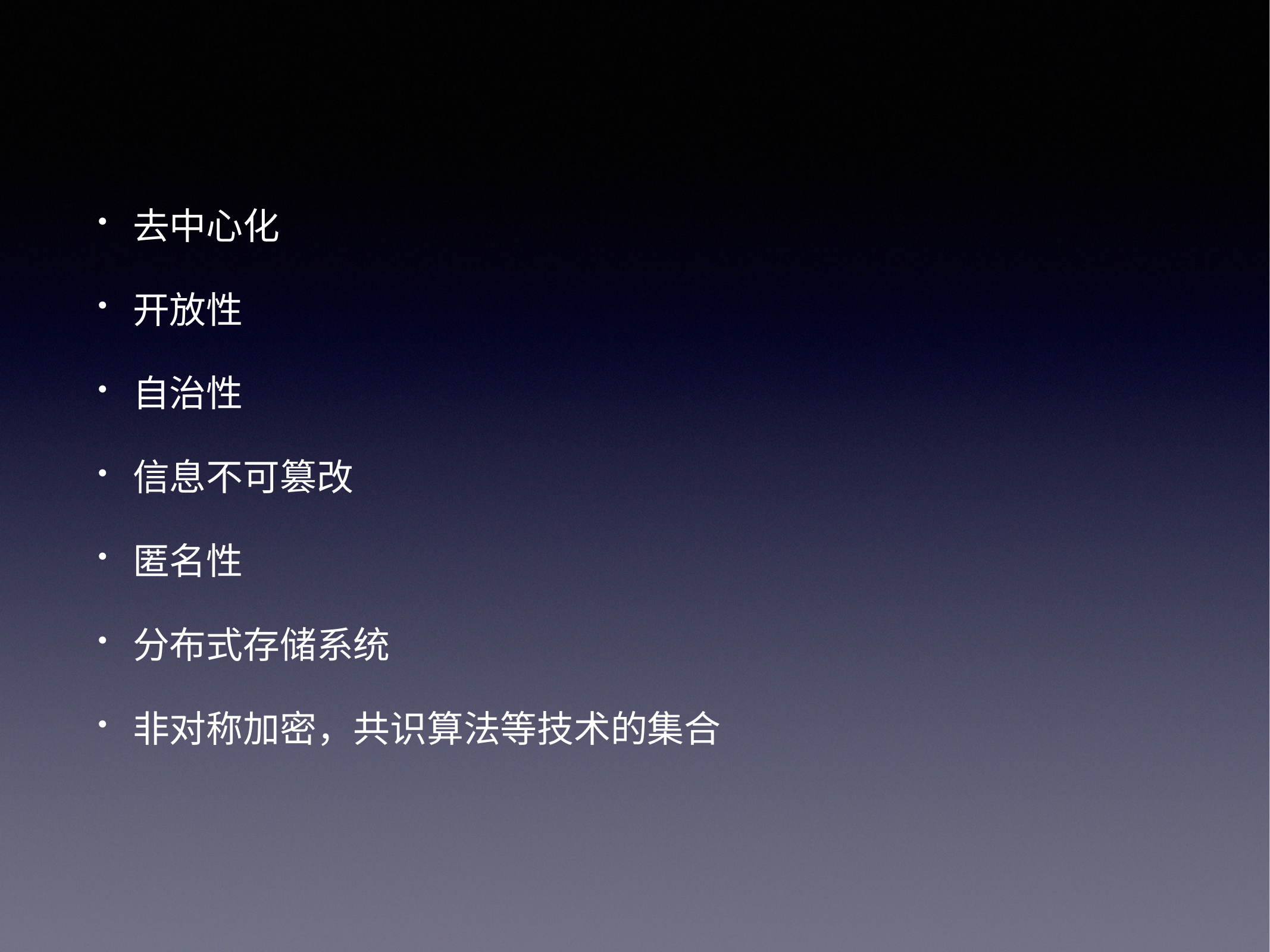

去中心化
开放性
自治性
信息不可篡改
匿名性
分布式存储系统
非对称加密，共识算法等技术的集合